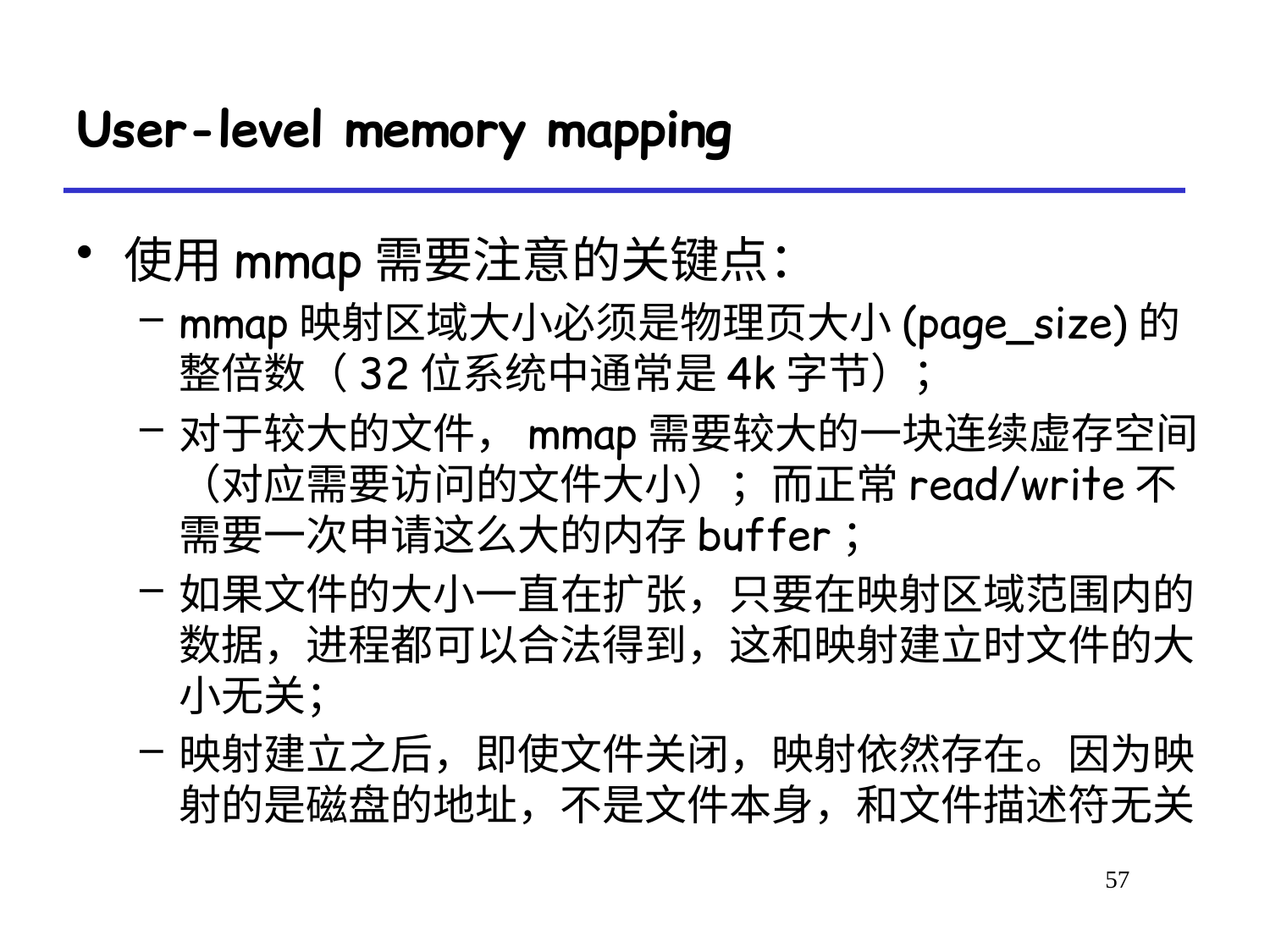

# User-level memory mapping
使用mmap需要注意的关键点：
mmap映射区域大小必须是物理页大小(page_size)的整倍数（32位系统中通常是4k字节）；
对于较大的文件，mmap需要较大的一块连续虚存空间（对应需要访问的文件大小）；而正常read/write不需要一次申请这么大的内存buffer；
如果文件的大小一直在扩张，只要在映射区域范围内的数据，进程都可以合法得到，这和映射建立时文件的大小无关；
映射建立之后，即使文件关闭，映射依然存在。因为映射的是磁盘的地址，不是文件本身，和文件描述符无关
57